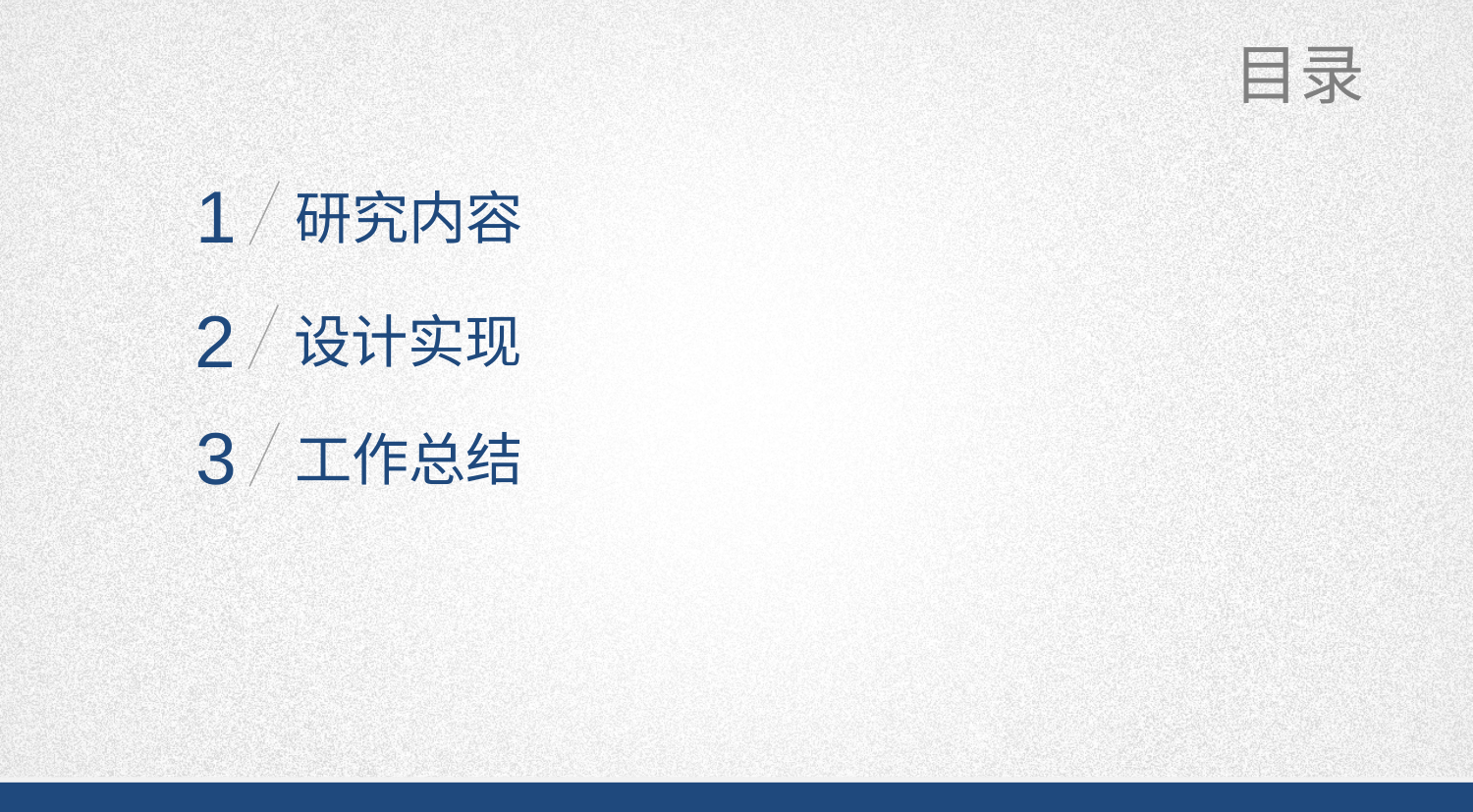

目录
1
研究内容
2
设计实现
3
工作总结